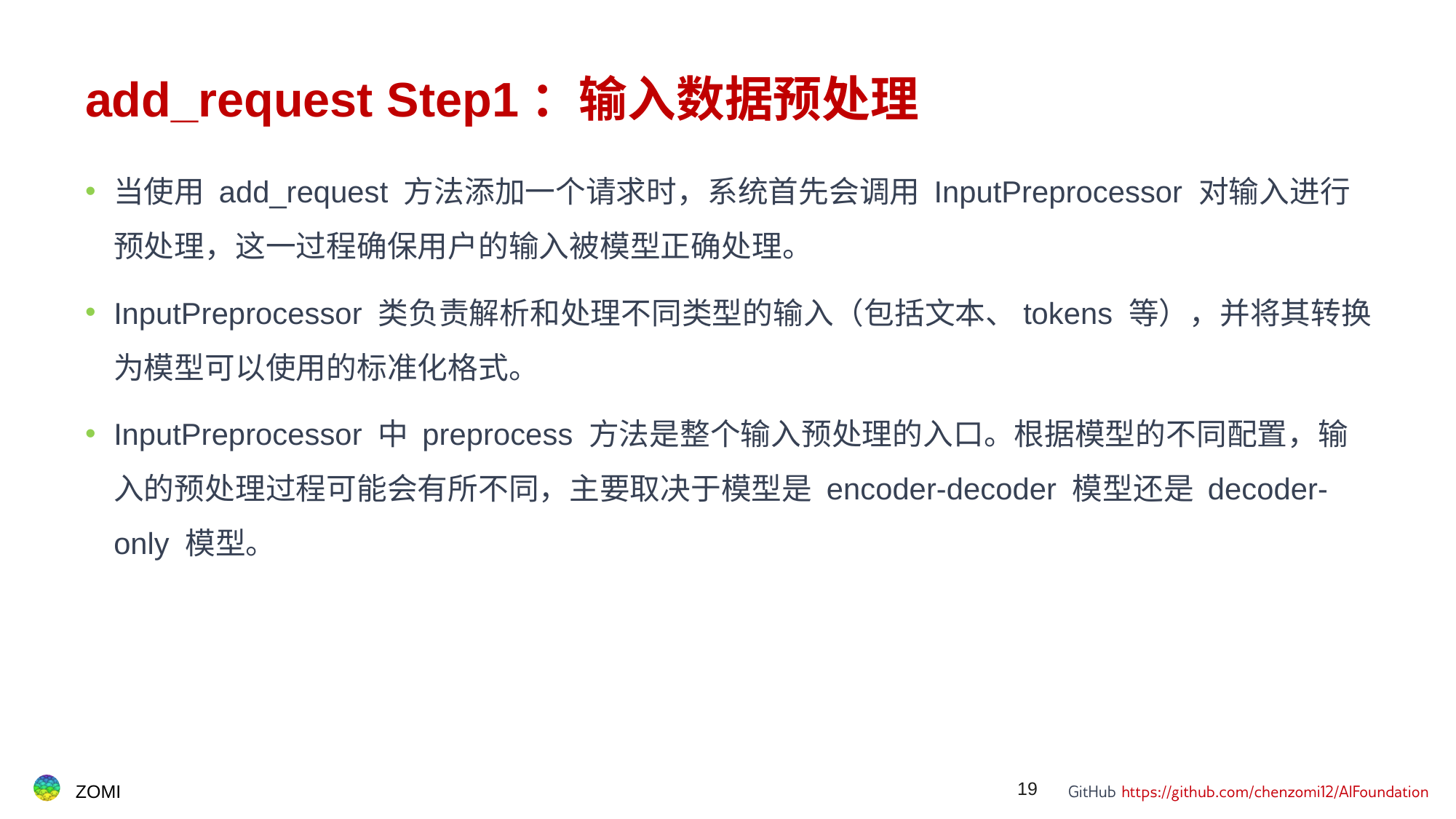

# add_request Step1：输入数据预处理
当使用 add_request 方法添加一个请求时，系统首先会调用 InputPreprocessor 对输入进行预处理，这一过程确保用户的输入被模型正确处理。
InputPreprocessor 类负责解析和处理不同类型的输入（包括文本、tokens 等），并将其转换为模型可以使用的标准化格式。
InputPreprocessor 中 preprocess 方法是整个输入预处理的入口。根据模型的不同配置，输入的预处理过程可能会有所不同，主要取决于模型是 encoder-decoder 模型还是 decoder-only 模型。